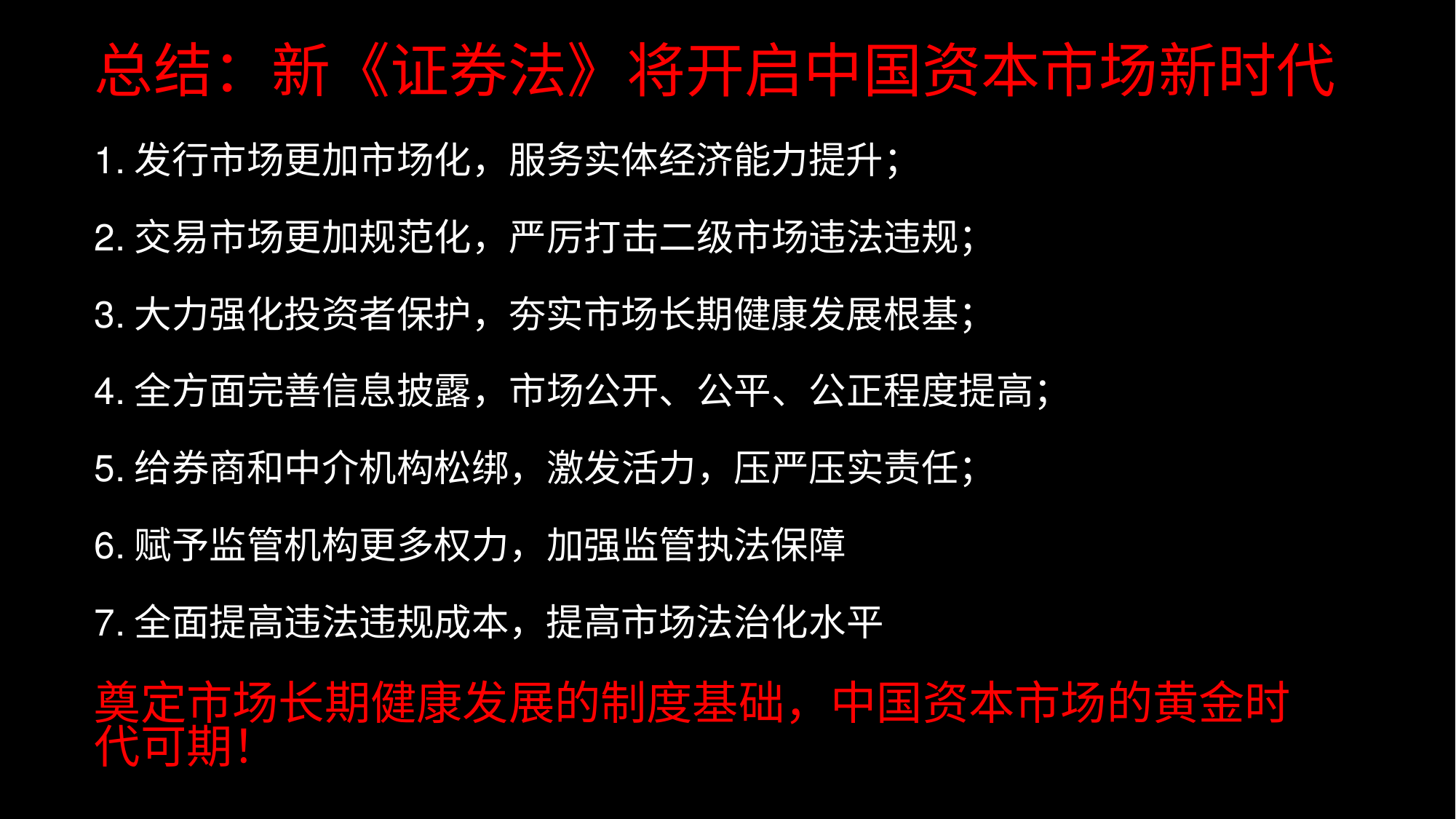

总结：新《证券法》将开启中国资本市场新时代
1.发行市场更加市场化，服务实体经济能力提升；
2.交易市场更加规范化，严厉打击二级市场违法违规；
3.大力强化投资者保护，夯实市场长期健康发展根基；
4.全方面完善信息披露，市场公开、公平、公正程度提高；
5.给券商和中介机构松绑，激发活力，压严压实责任；
6.赋予监管机构更多权力，加强监管执法保障
7.全面提高违法违规成本，提高市场法治化水平
奠定市场长期健康发展的制度基础，中国资本市场的黄金时代可期！